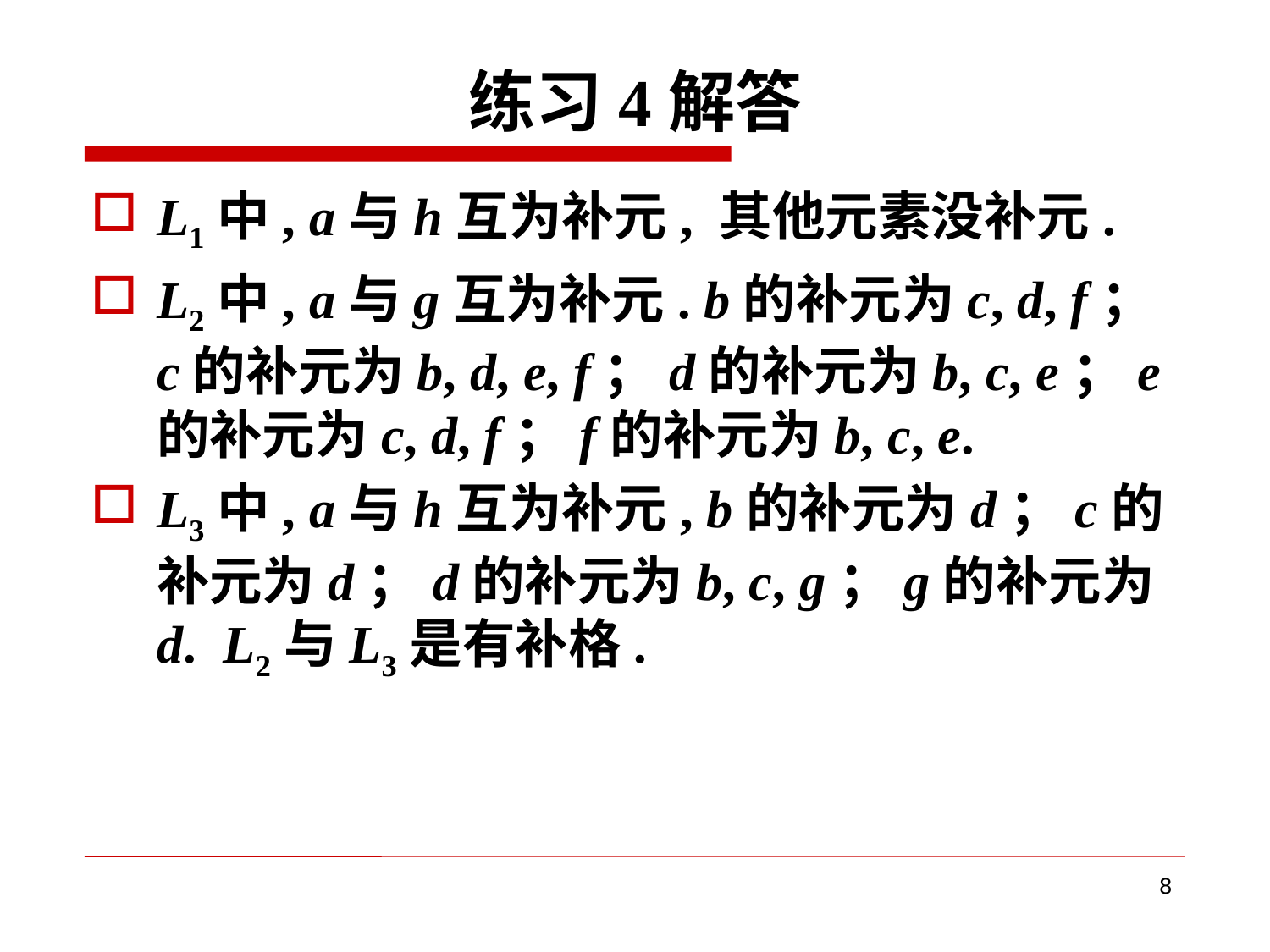

# 练习4解答
L1中, a与h互为补元, 其他元素没补元.
L2中, a与g互为补元. b的补元为c, d, f；c的补元为b, d, e, f；d的补元为b, c, e；e的补元为c, d, f；f的补元为b, c, e.
L3中, a与h互为补元, b的补元为d；c的补元为d；d的补元为b, c, g；g的补元为d.  L2与L3是有补格.

8